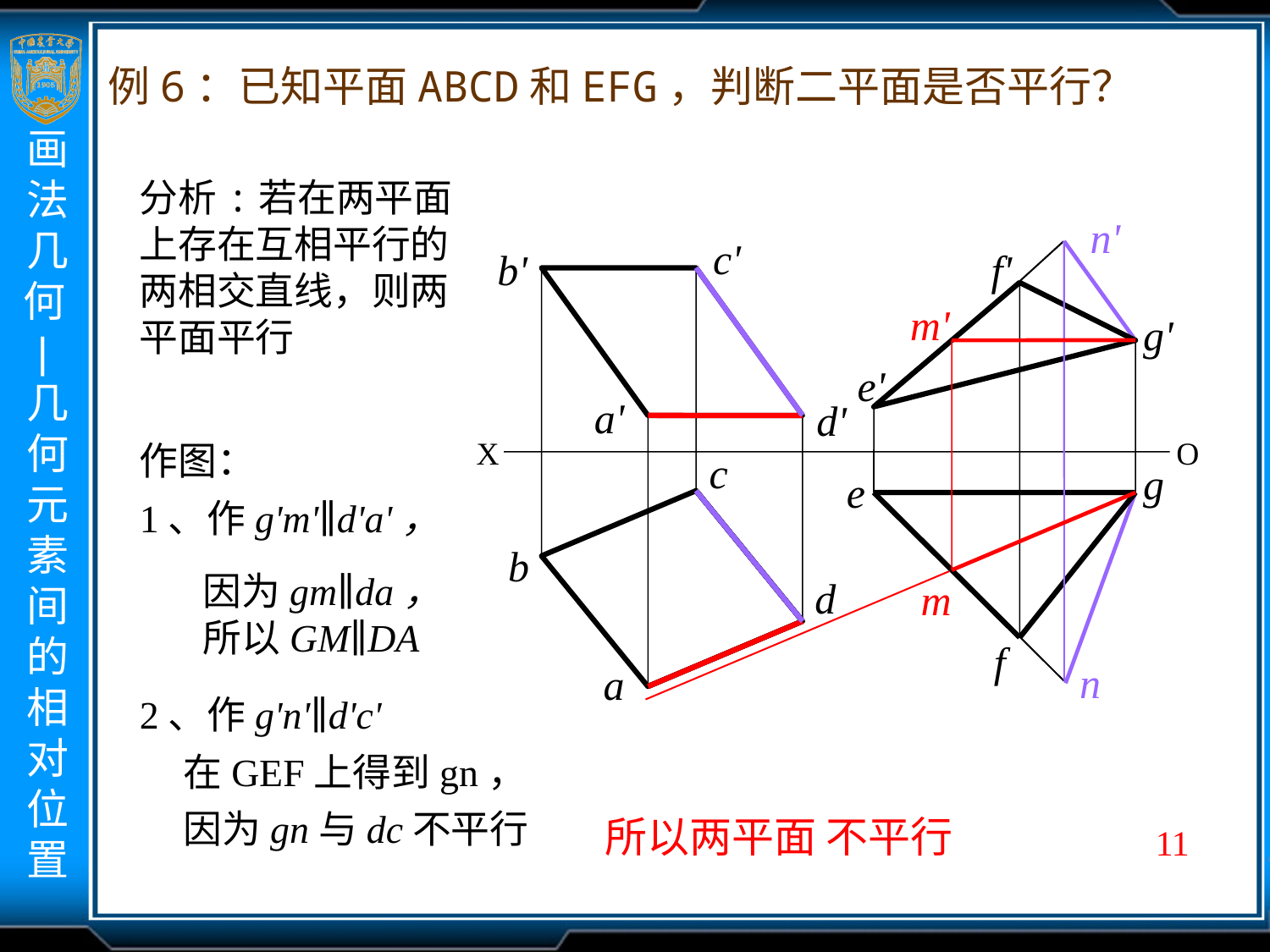

例6：已知平面ABCD和EFG，判断二平面是否平行？
分析:若在两平面上存在互相平行的两相交直线，则两平面平行
n'
c'

b'
f'

m'
g'

e'
a'
d'

作图：
1、作g'm'∥d'a'，
X
O
c

g
e

b
因为gm∥da，
所以GM∥DA

d
m

f

n
a
2、作g'n'∥d'c'
    在GEF上得到gn，
    因为gn与dc不平行
所以两平面 不平行
11